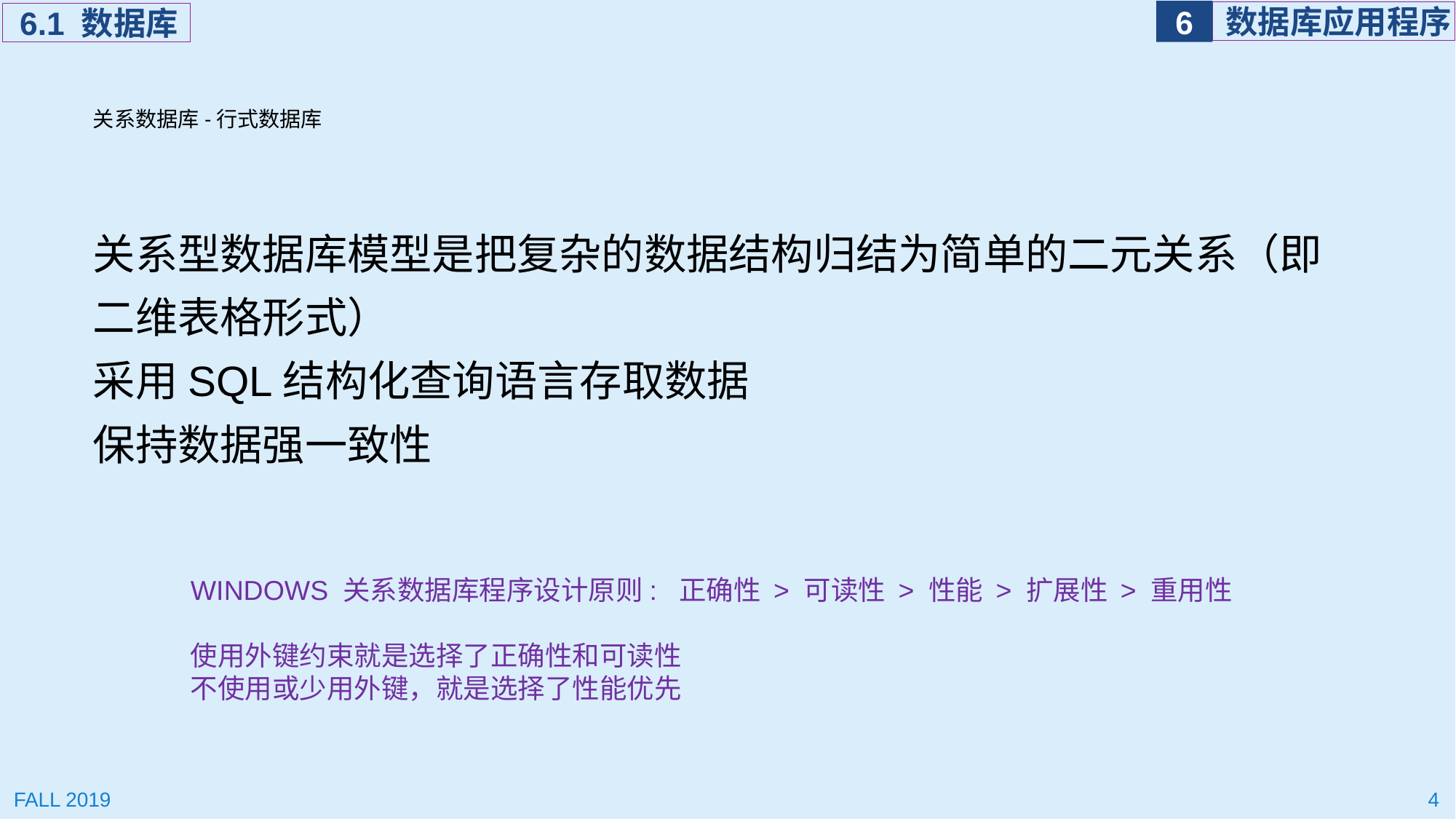

关系数据库-行式数据库
关系型数据库模型是把复杂的数据结构归结为简单的二元关系（即二维表格形式）
采用SQL结构化查询语言存取数据
保持数据强一致性

WINDOWS 关系数据库程序设计原则:  正确性 > 可读性 > 性能 > 扩展性 > 重用性

使用外键约束就是选择了正确性和可读性
不使用或少用外键，就是选择了性能优先